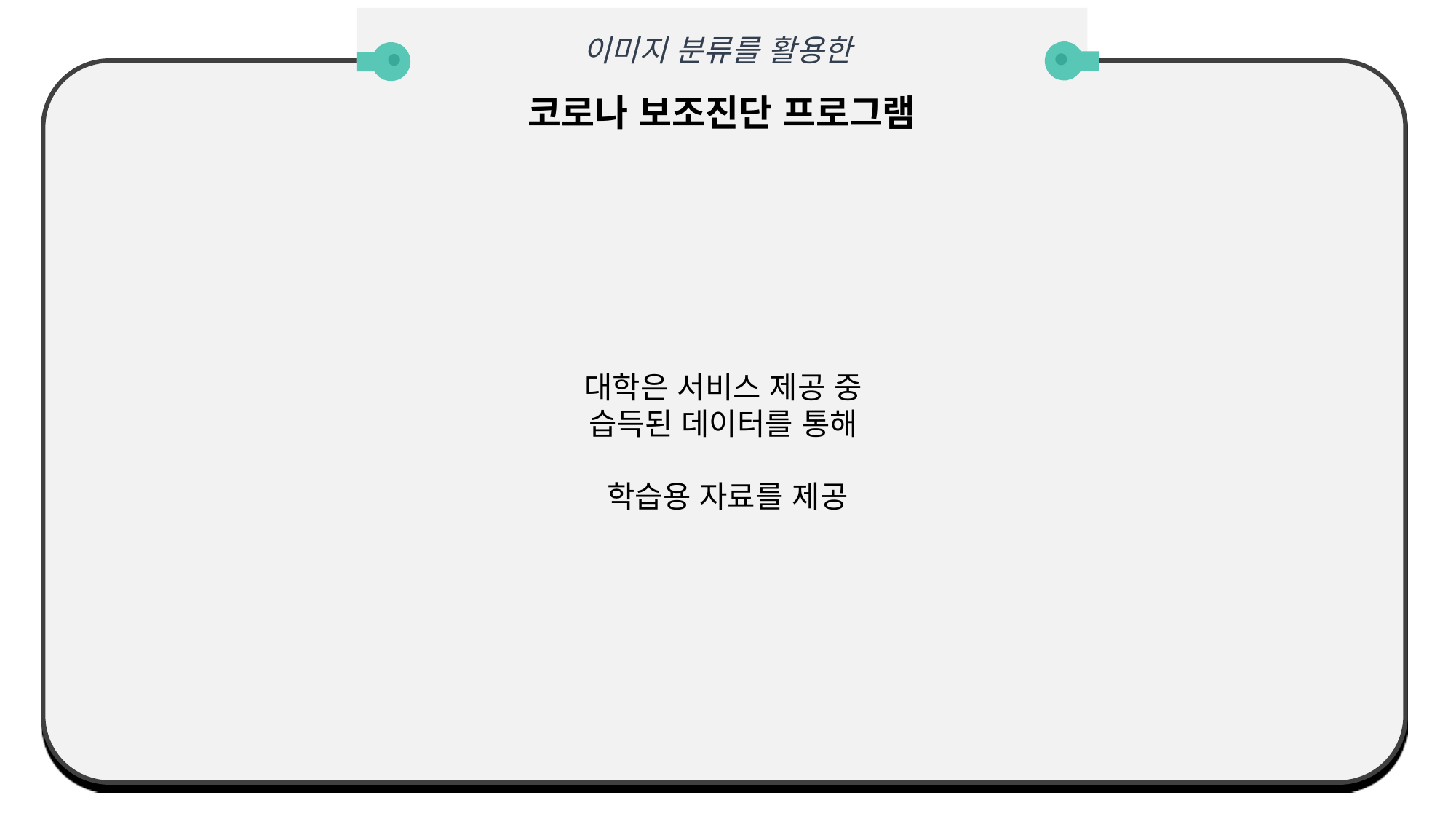

이미지 분류를 활용한
코로나 보조진단 프로그램

대학은 서비스 제공 중
습득된 데이터를 통해

학습용 자료를 제공